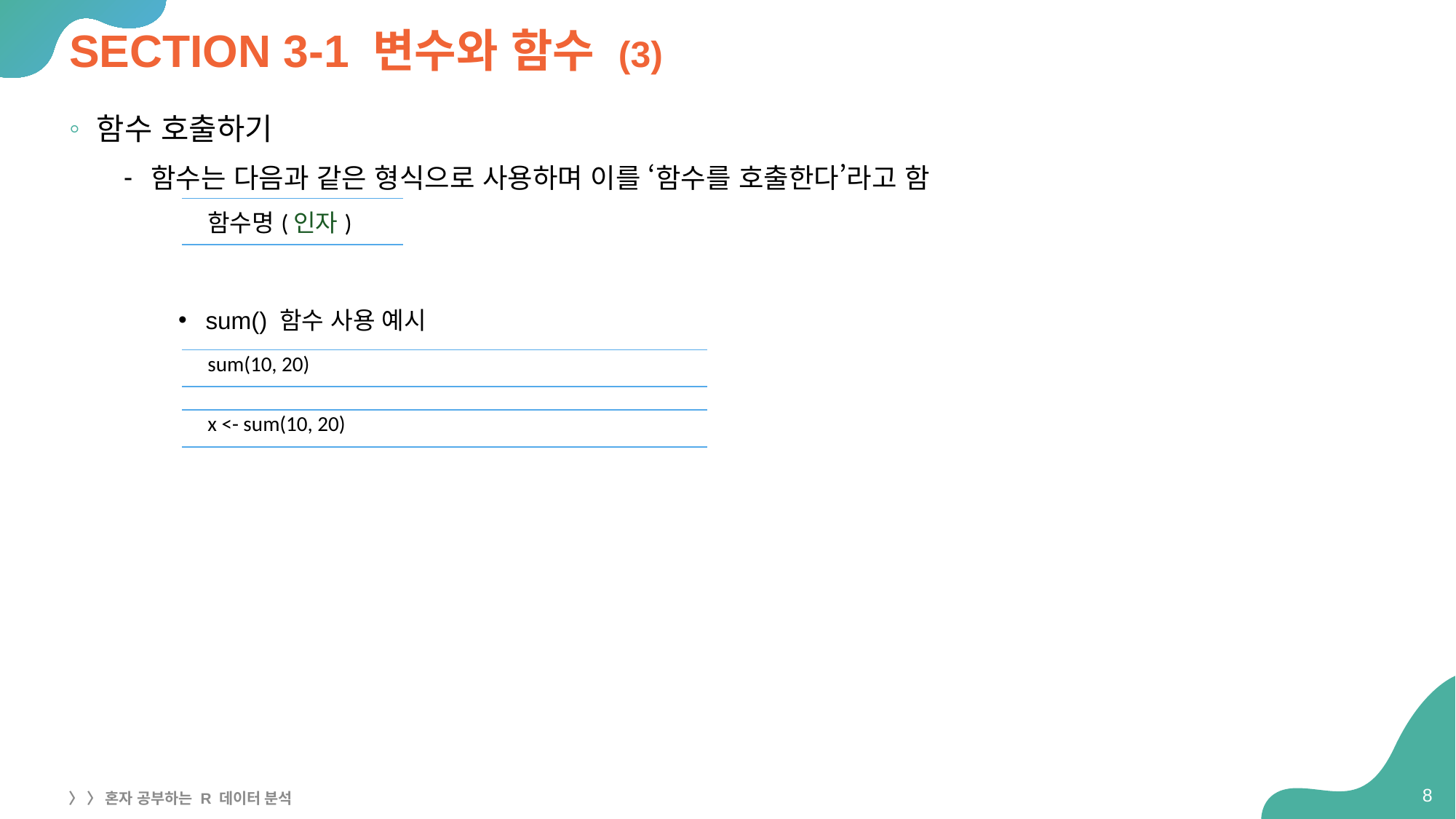

# SECTION 3-1 변수와 함수 (3)
함수 호출하기
함수는 다음과 같은 형식으로 사용하며 이를 ‘함수를 호출한다’라고 함

sum() 함수 사용 예시

| 함수명(인자) |
| --- |
| sum(10, 20) |
| --- |
| x <- sum(10, 20) |
| --- |
8
〉 〉 혼자 공부하는 R 데이터 분석